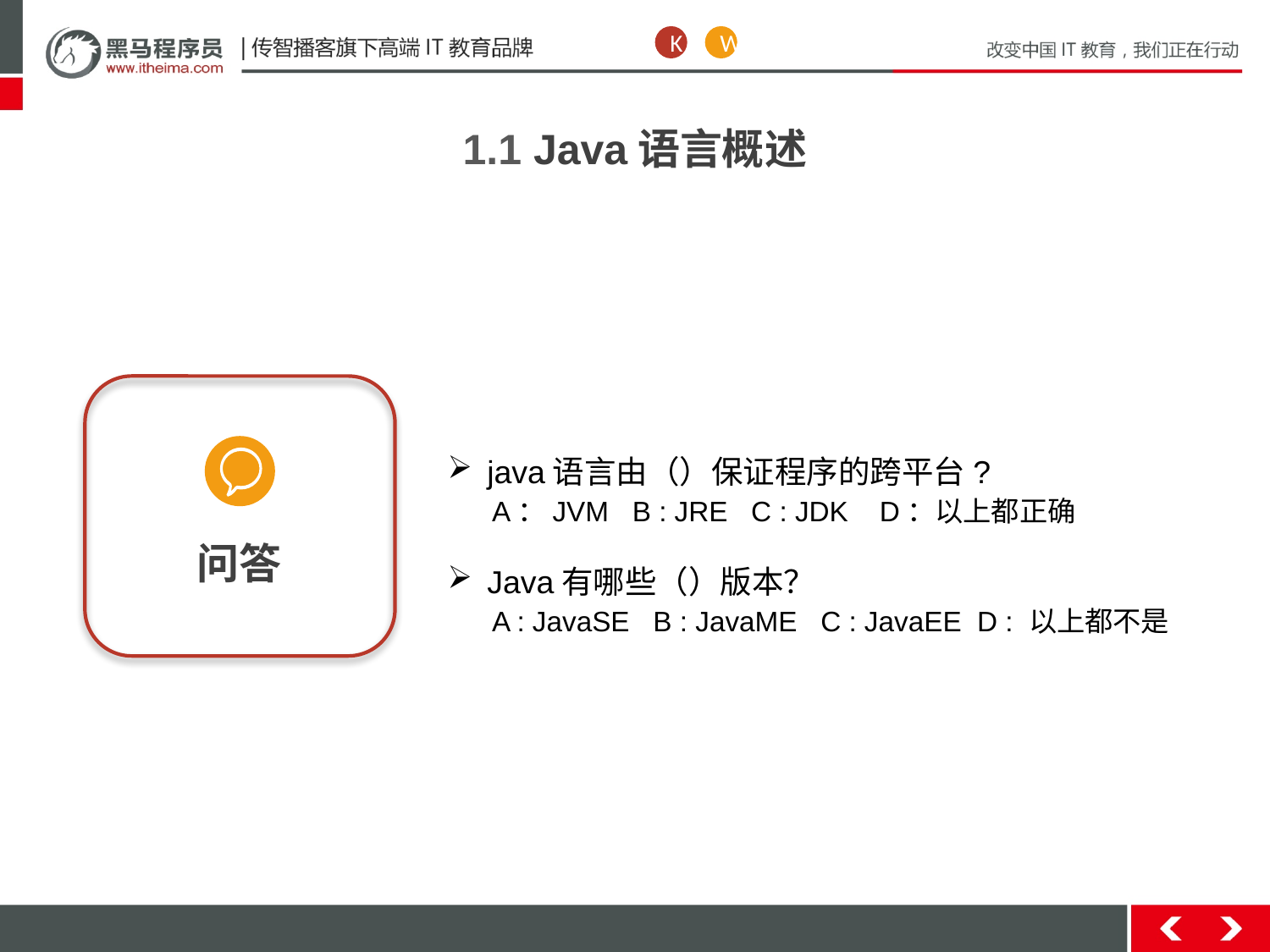

K
W
1.1 Java语言概述

问答
java语言由（）保证程序的跨平台?
     A：JVM   B : JRE   C : JDK    D：以上都正确

Java有哪些（）版本？
     A : JavaSE   B : JavaME   C : JavaEE  D : 以上都不是